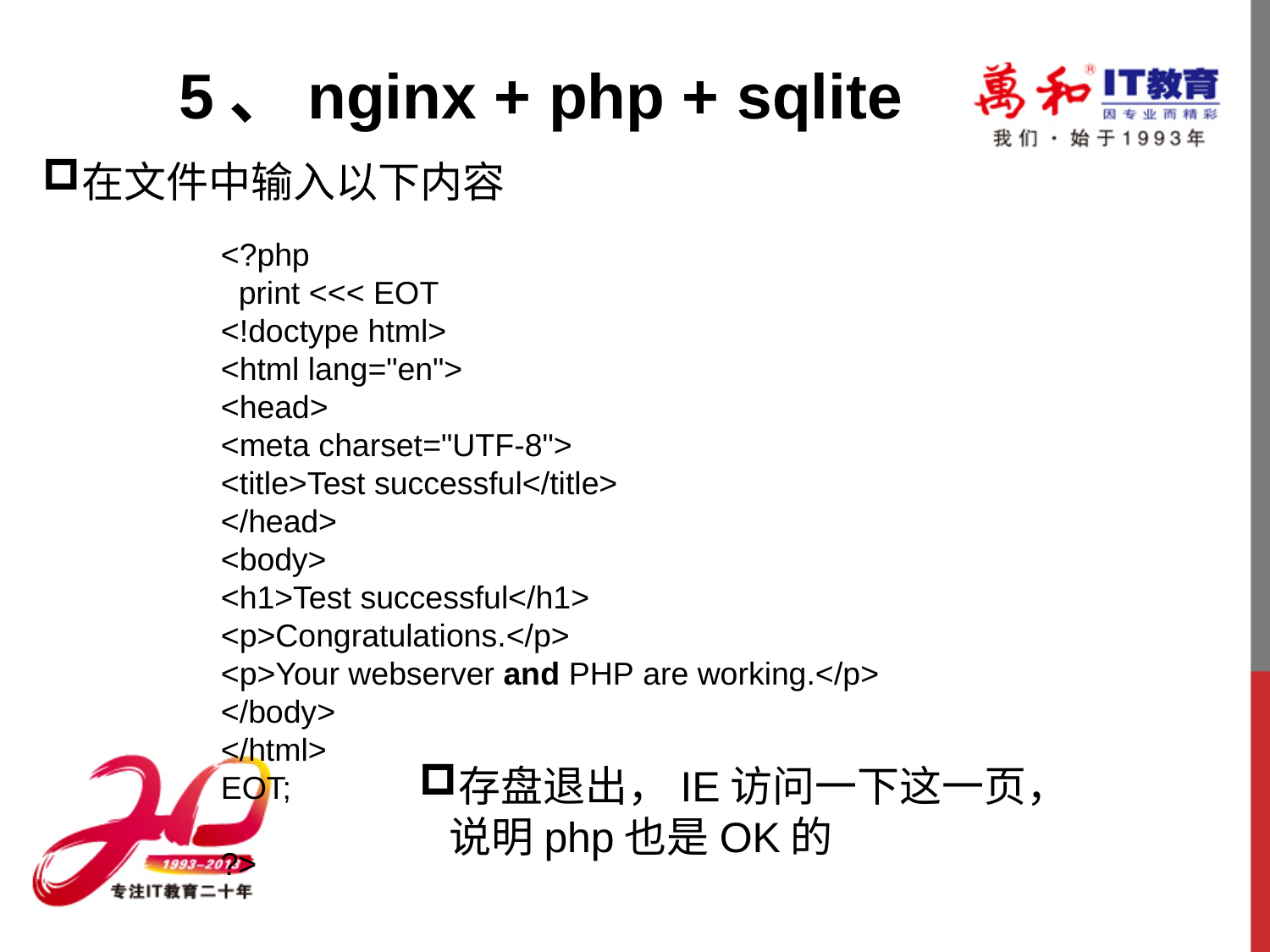

5、nginx + php + sqlite
在文件中输入以下内容
<?php
  print <<< EOT
<!doctype html>
<html lang="en">
<head>
<meta charset="UTF-8">
<title>Test successful</title>
</head>
<body>
<h1>Test successful</h1>
<p>Congratulations.</p>
<p>Your webserver and PHP are working.</p>
</body>
</html>
EOT;

?>
存盘退出，IE访问一下这一页，说明php也是OK的